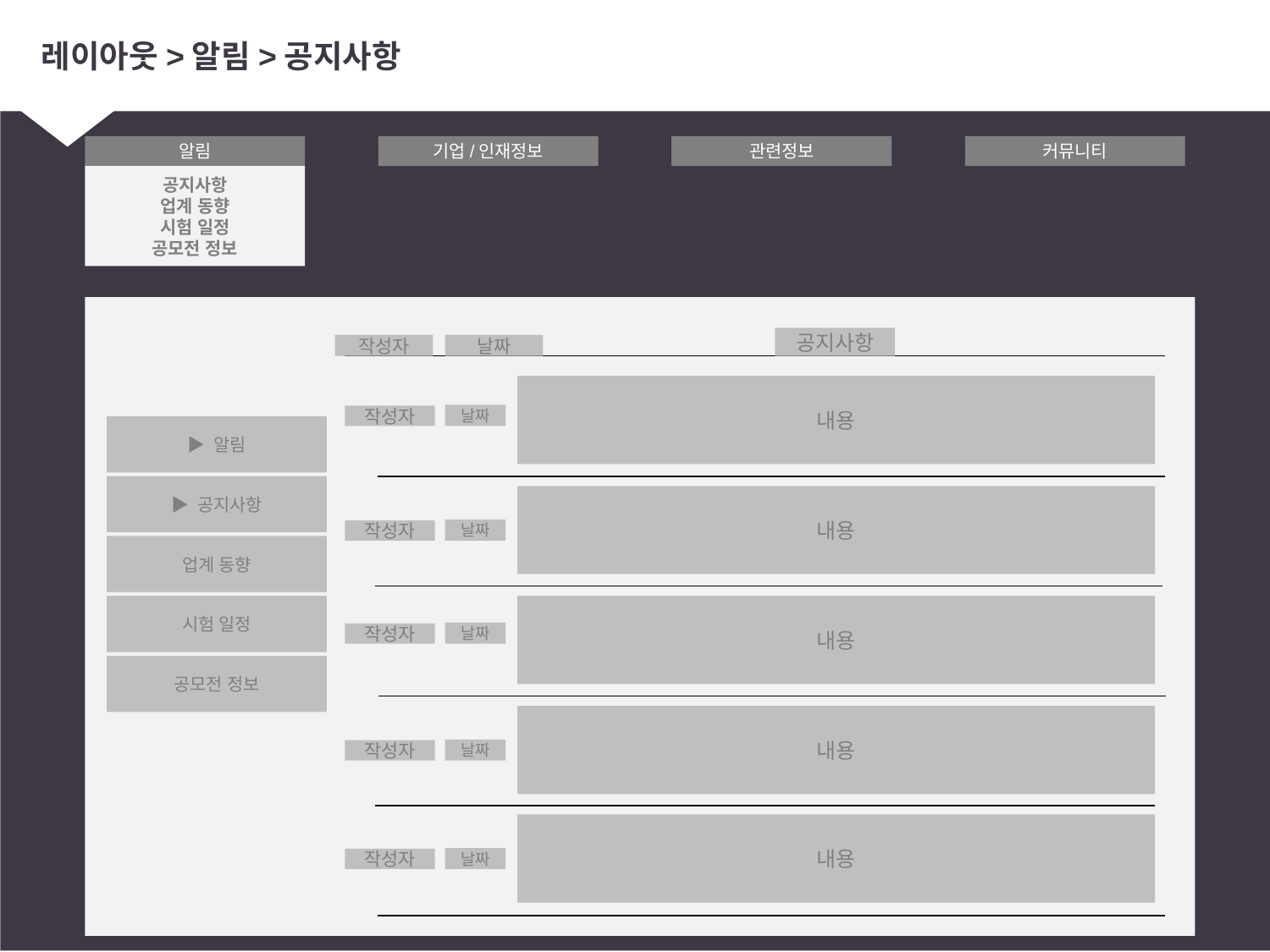

# 레이아웃>알림>공지사항
알림
기업/인재정보
관련정보
커뮤니티
공지사항
업계 동향
시험 일정
공모전 정보

공지사항
작성자
날짜
내용
날짜
작성자
▶ 알림
▶ 공지사항
내용
날짜
작성자
업계 동향
시험 일정
내용
날짜
작성자
공모전 정보
내용
날짜
작성자
내용
날짜
작성자